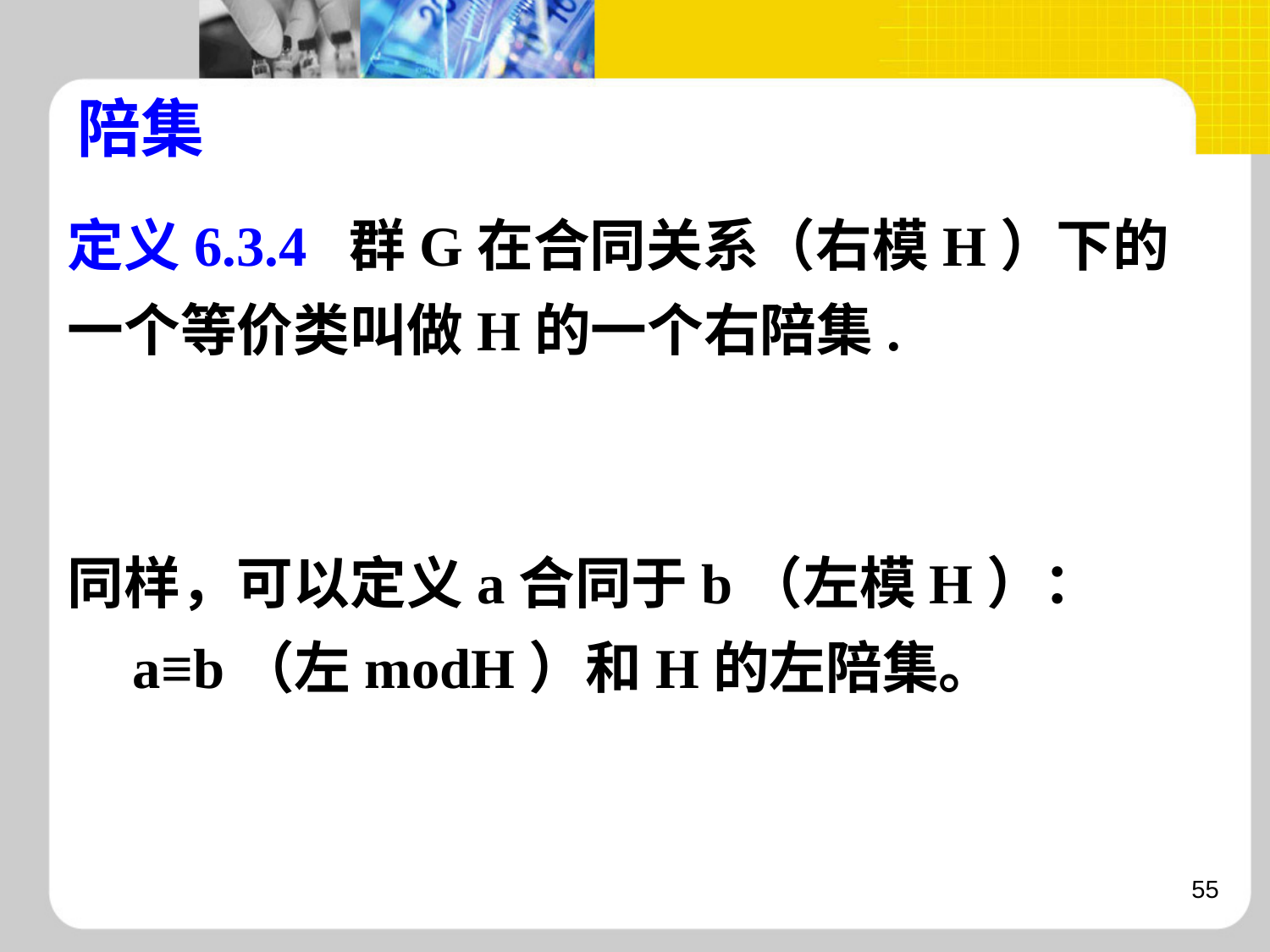

# 陪集
定义6.3.4  群G在合同关系（右模H）下的一个等价类叫做H的一个右陪集.

同样，可以定义a合同于b（左模H）：              a≡b（左modH）和H的左陪集。

55